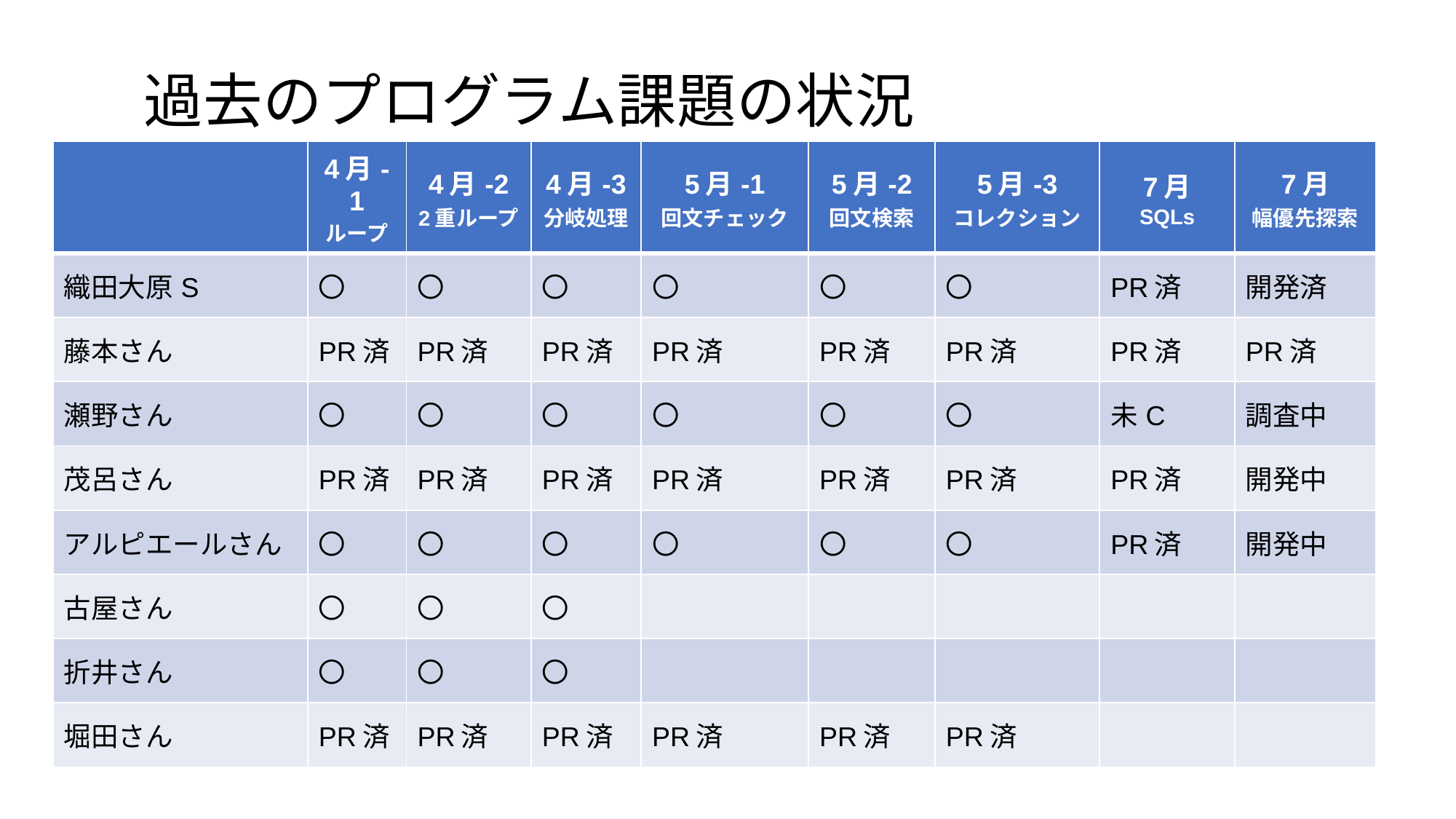

# 過去のプログラム課題の状況
|  | 4月-1 ループ | 4月-2 2重ループ | 4月-3 分岐処理 | 5月-1 回文チェック | 5月-2 回文検索 | 5月-3 コレクション | 7月 SQLs | 7月 幅優先探索 |
| --- | --- | --- | --- | --- | --- | --- | --- | --- |
| 織田大原S | 〇 | 〇 | 〇 | 〇 | 〇 | 〇 | PR済 | 開発済 |
| 藤本さん | PR済 | PR済 | PR済 | PR済 | PR済 | PR済 | PR済 | PR済 |
| 瀬野さん | 〇 | 〇 | 〇 | 〇 | 〇 | 〇 | 未C | 調査中 |
| 茂呂さん | PR済 | PR済 | PR済 | PR済 | PR済 | PR済 | PR済 | 開発中 |
| アルピエールさん | 〇 | 〇 | 〇 | 〇 | 〇 | 〇 | PR済 | 開発中 |
| 古屋さん | 〇 | 〇 | 〇 |  |  |  |  |  |
| 折井さん | 〇 | 〇 | 〇 |  |  |  |  |  |
| 堀田さん | PR済 | PR済 | PR済 | PR済 | PR済 | PR済 |  |  |